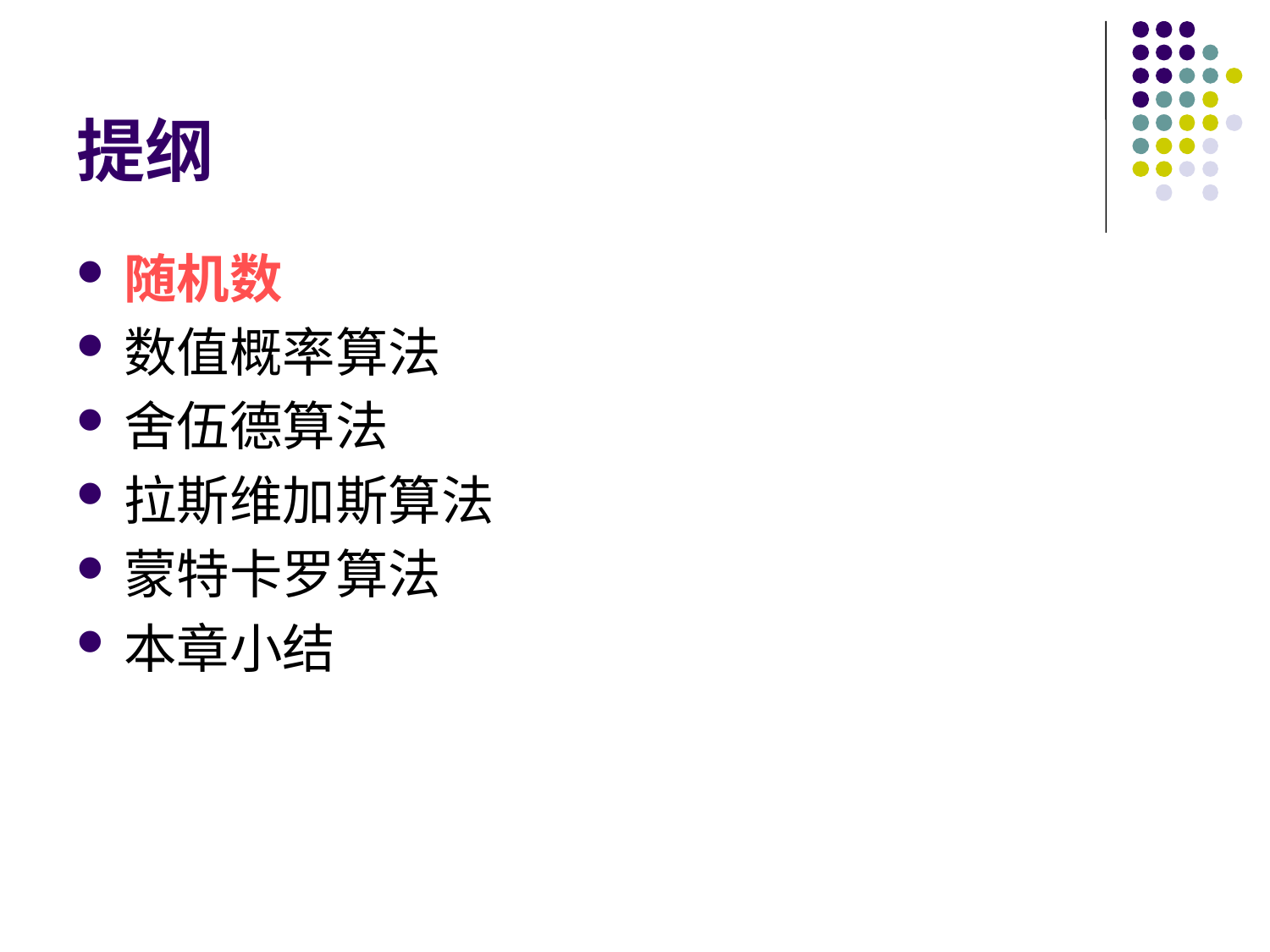

# 提纲
随机数
数值概率算法
舍伍德算法
拉斯维加斯算法
蒙特卡罗算法
本章小结